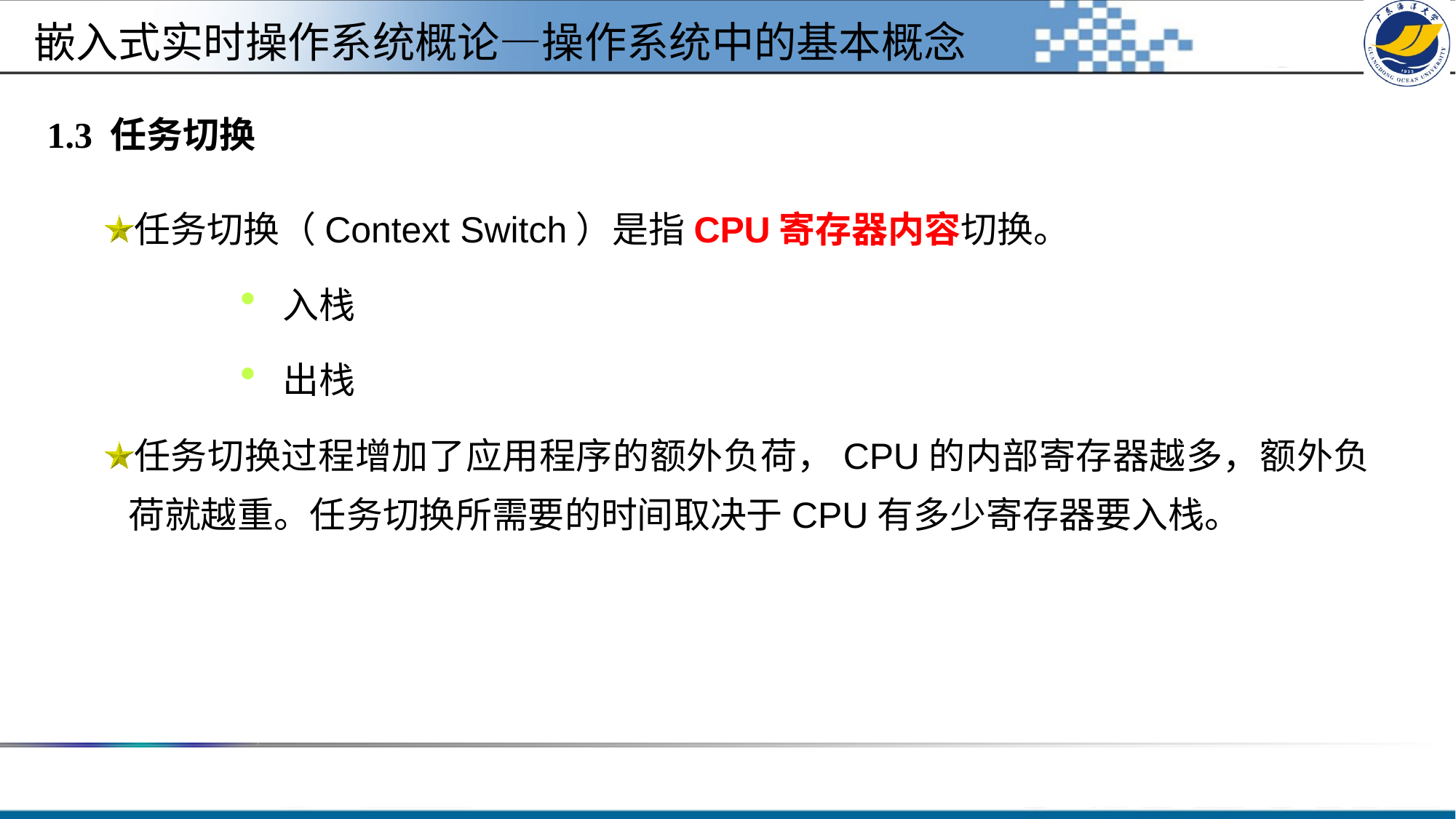

嵌入式实时操作系统概论—操作系统中的基本概念
 1.3 任务切换
任务切换（Context Switch）是指CPU寄存器内容切换。
 入栈
 出栈
任务切换过程增加了应用程序的额外负荷，CPU的内部寄存器越多，额外负荷就越重。任务切换所需要的时间取决于CPU有多少寄存器要入栈。
8